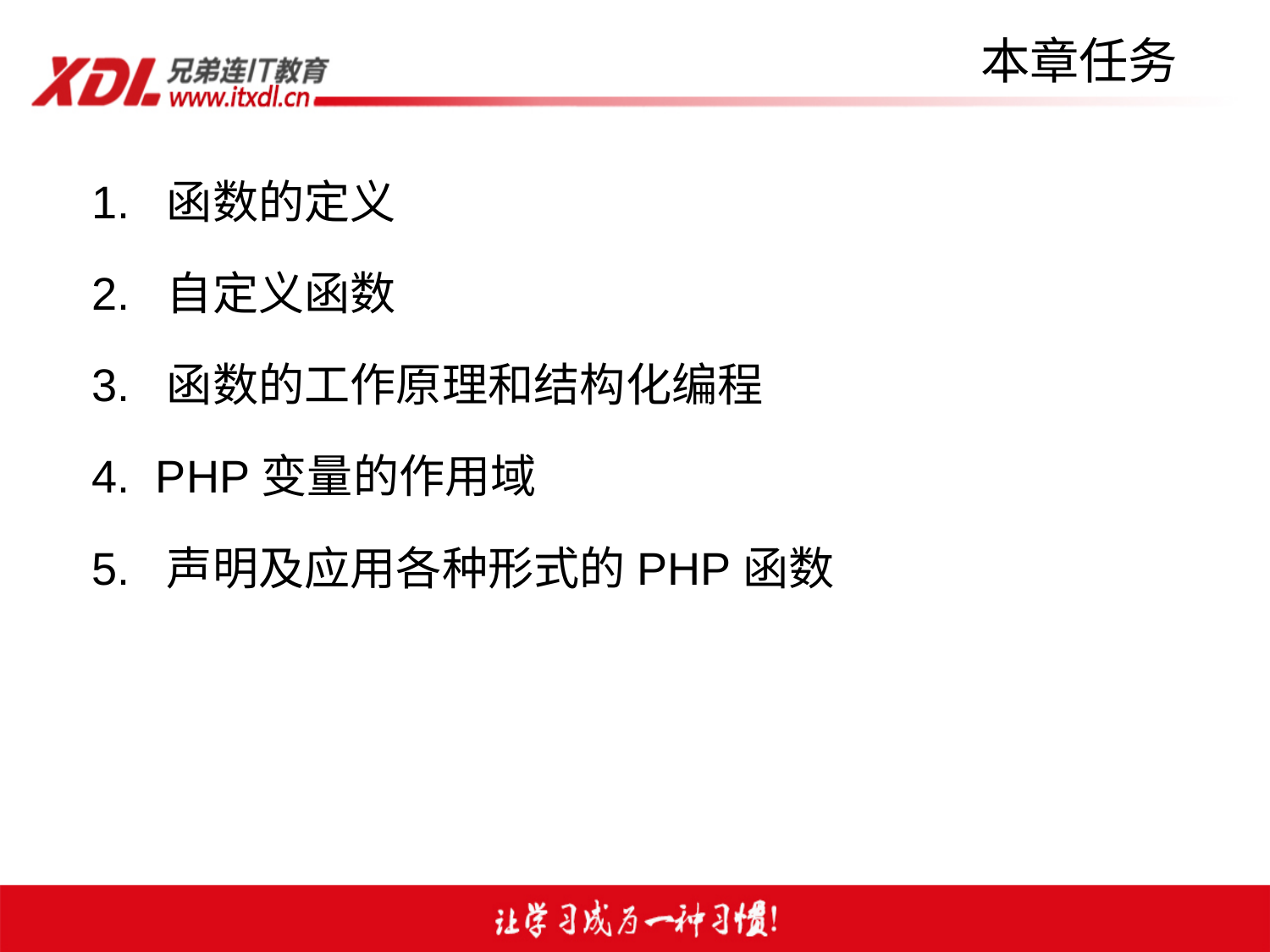

# 本章任务
1.  函数的定义
2.  自定义函数
3.  函数的工作原理和结构化编程
4.  PHP变量的作用域
5.  声明及应用各种形式的PHP函数